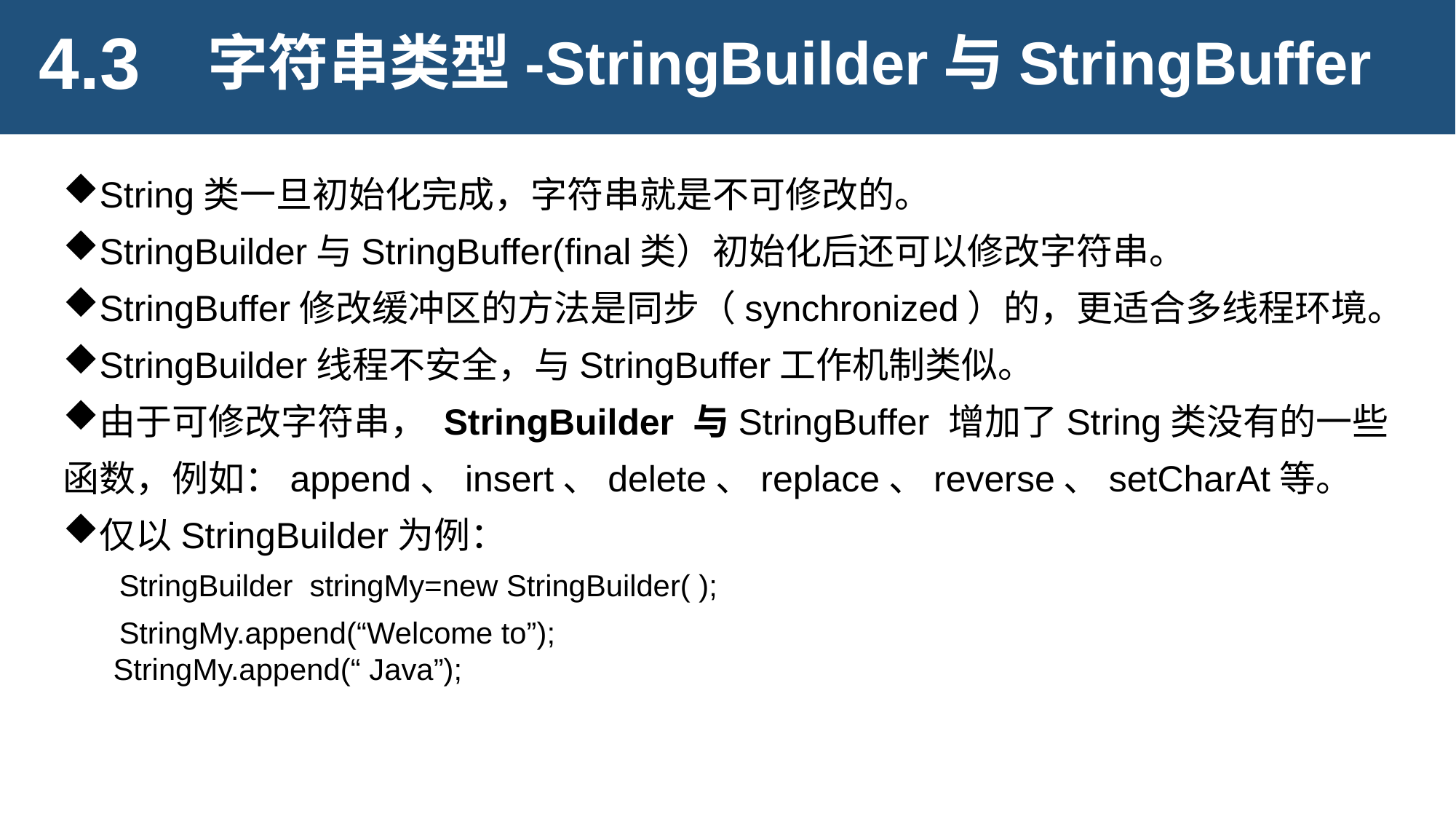

4.3
字符串类型-StringBuilder与StringBuffer
String类一旦初始化完成，字符串就是不可修改的。
StringBuilder与StringBuffer(final类）初始化后还可以修改字符串。
StringBuffer修改缓冲区的方法是同步（synchronized）的，更适合多线程环境。
StringBuilder线程不安全，与StringBuffer工作机制类似。
由于可修改字符串， StringBuilder 与StringBuffer 增加了String类没有的一些函数，例如：append、insert、delete、replace、reverse、setCharAt等。
仅以StringBuilder为例：
StringBuilder  stringMy=new StringBuilder( );
StringMy.append(“Welcome to”);
      StringMy.append(“ Java”);